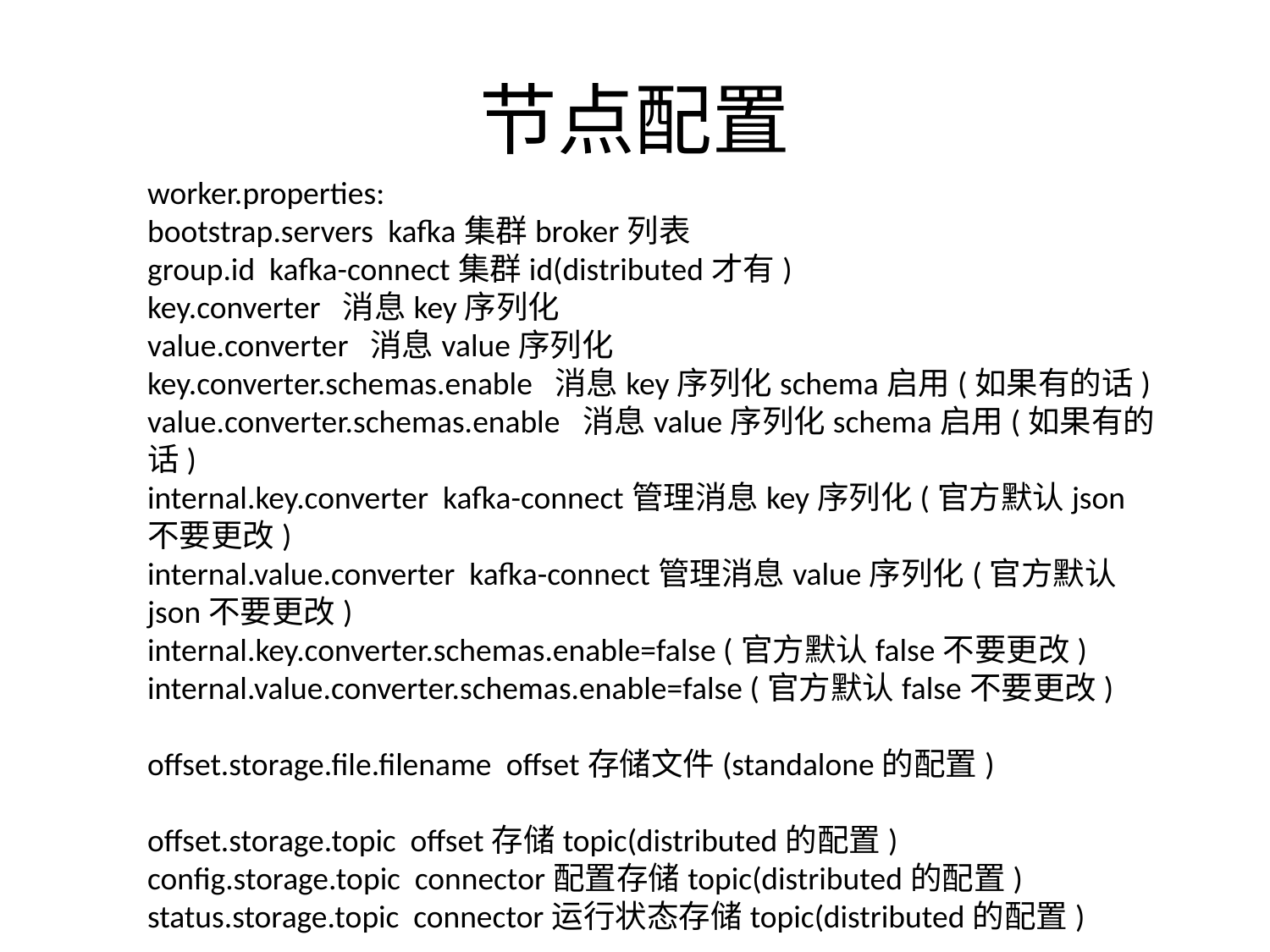

# 节点配置
worker.properties:
bootstrap.servers  kafka集群broker列表
group.id  kafka-connect集群id(distributed才有)
key.converter  消息key序列化
value.converter  消息value序列化
key.converter.schemas.enable  消息key序列化schema启用(如果有的话)
value.converter.schemas.enable  消息value序列化schema启用(如果有的话)
internal.key.converter  kafka-connect管理消息key序列化(官方默认json不要更改)
internal.value.converter  kafka-connect管理消息value序列化(官方默认json不要更改)
internal.key.converter.schemas.enable=false (官方默认false不要更改)
internal.value.converter.schemas.enable=false (官方默认false不要更改)

offset.storage.file.filename  offset存储文件(standalone的配置)

offset.storage.topic  offset存储topic(distributed的配置)
config.storage.topic  connector配置存储topic(distributed的配置)
status.storage.topic  connector运行状态存储topic(distributed的配置)